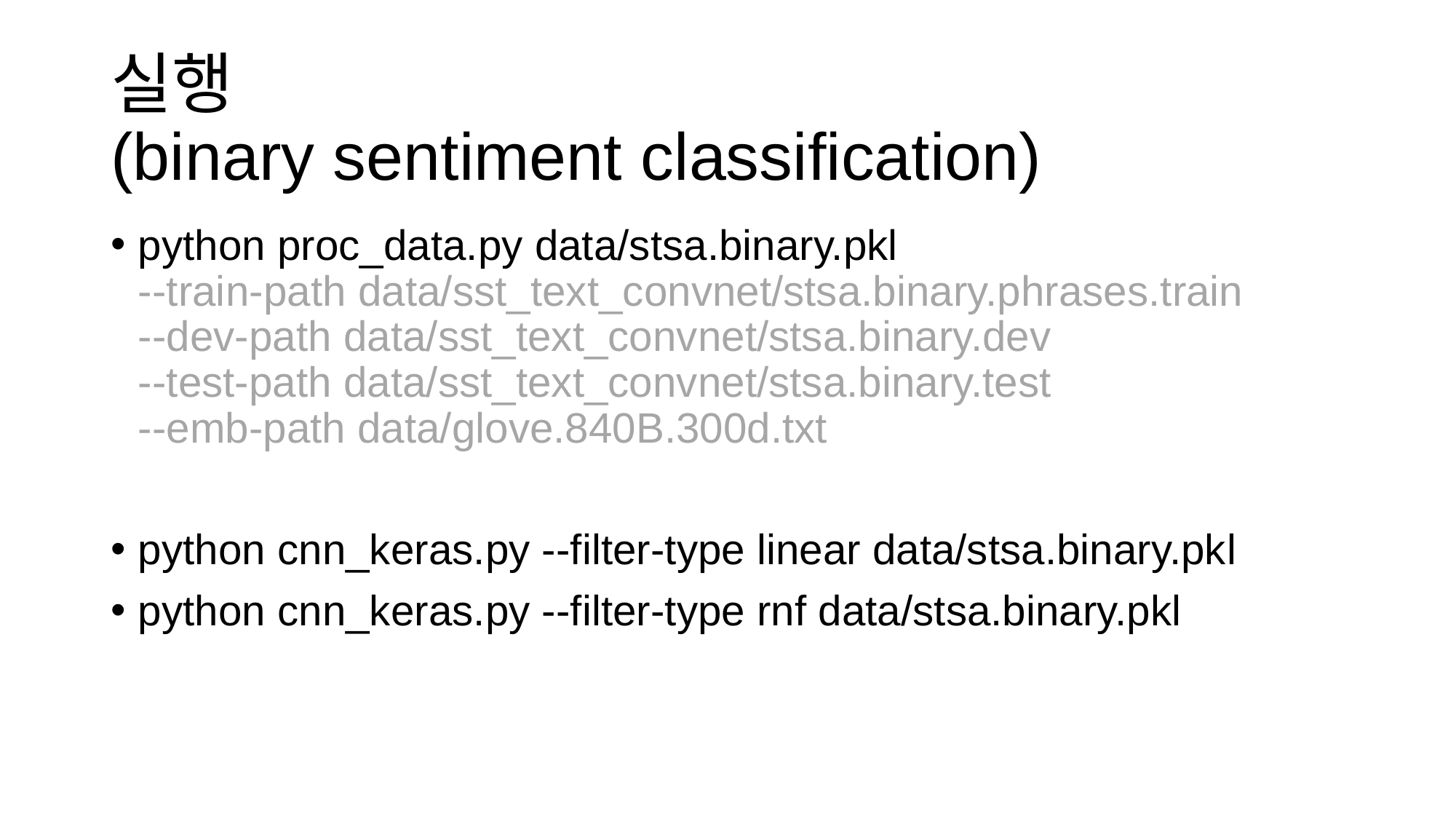

# 실행 (binary sentiment classification)
python proc_data.py data/stsa.binary.pkl
--train-path data/sst_text_convnet/stsa.binary.phrases.train
--dev-path data/sst_text_convnet/stsa.binary.dev
--test-path data/sst_text_convnet/stsa.binary.test
--emb-path data/glove.840B.300d.txt

python cnn_keras.py --filter-type linear data/stsa.binary.pkl
python cnn_keras.py --filter-type rnf data/stsa.binary.pkl